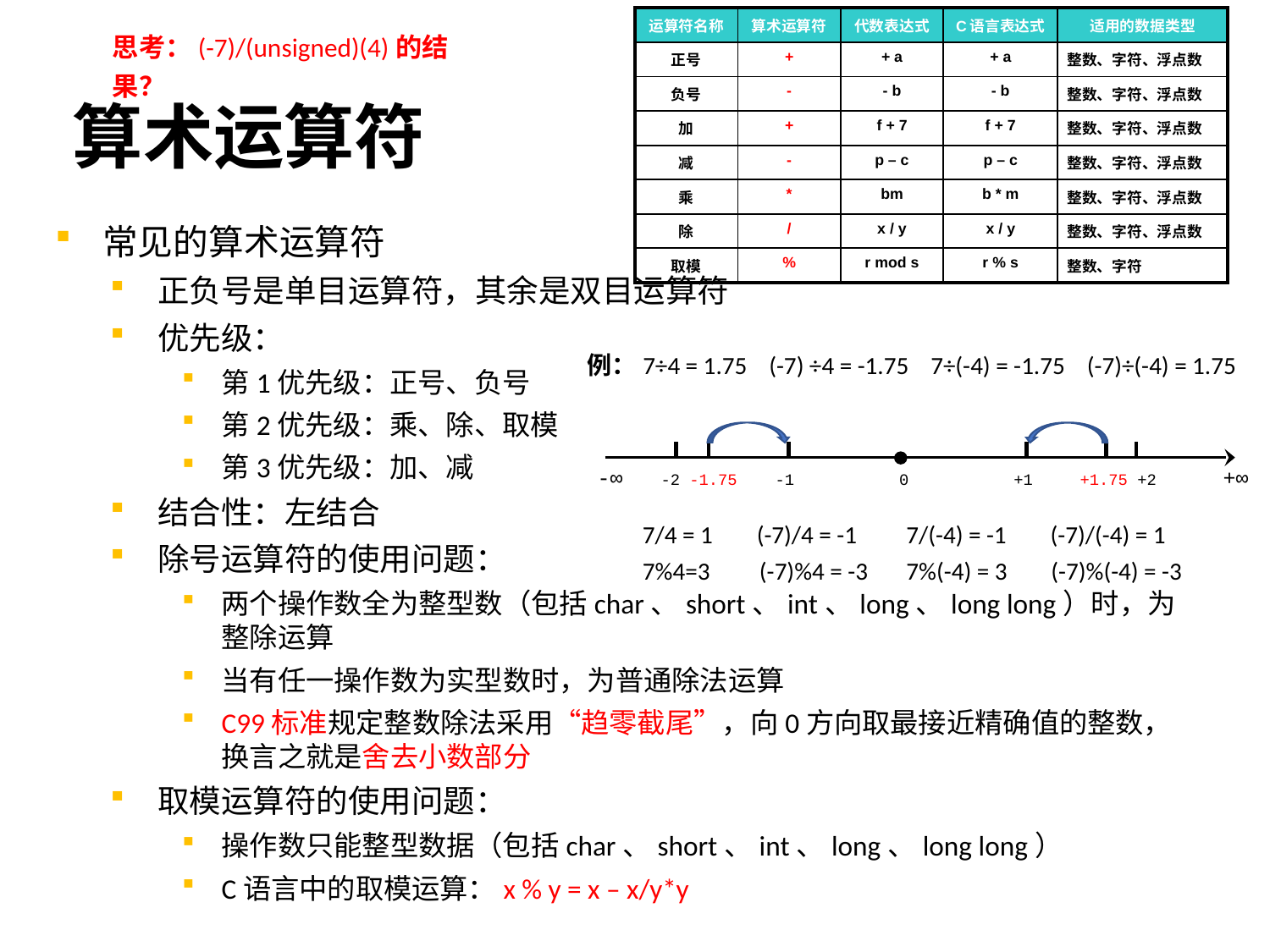

| 运算符名称 | 算术运算符 | 代数表达式 | C语言表达式 | 适用的数据类型 |
| --- | --- | --- | --- | --- |
| 正号 | + | + a | + a | 整数、字符、浮点数 |
| 负号 | - | - b | - b | 整数、字符、浮点数 |
| 加 | + | f + 7 | f + 7 | 整数、字符、浮点数 |
| 减 | - | p – c | p – c | 整数、字符、浮点数 |
| 乘 | \* | bm | b \* m | 整数、字符、浮点数 |
| 除 | / | x / y | x / y | 整数、字符、浮点数 |
| 取模 | % | r mod s | r % s | 整数、字符 |
思考：(-7)/(unsigned)(4)的结果？
# 算术运算符
常见的算术运算符
正负号是单目运算符，其余是双目运算符
优先级：
第1优先级：正号、负号
第2优先级：乘、除、取模
第3优先级：加、减
结合性：左结合
除号运算符的使用问题：
两个操作数全为整型数（包括char、short、int、long、long long）时，为整除运算
当有任一操作数为实型数时，为普通除法运算
C99标准规定整数除法采用“趋零截尾”，向0方向取最接近精确值的整数，换言之就是舍去小数部分
取模运算符的使用问题：
操作数只能整型数据（包括char、short、int、long、long long）
C语言中的取模运算：x % y = x – x/y*y

例：7÷4 = 1.75    (-7) ÷4 = -1.75    7÷(-4) = -1.75    (-7)÷(-4) = 1.75

          7/4 = 1        (-7)/4 = -1         7/(-4) = -1        (-7)/(-4) = 1
          7%4=3         (-7)%4 = -3       7%(-4) = 3        (-7)%(-4) = -3

-∞    -2 -1.75    -1           0           +1     +1.75 +2       +∞